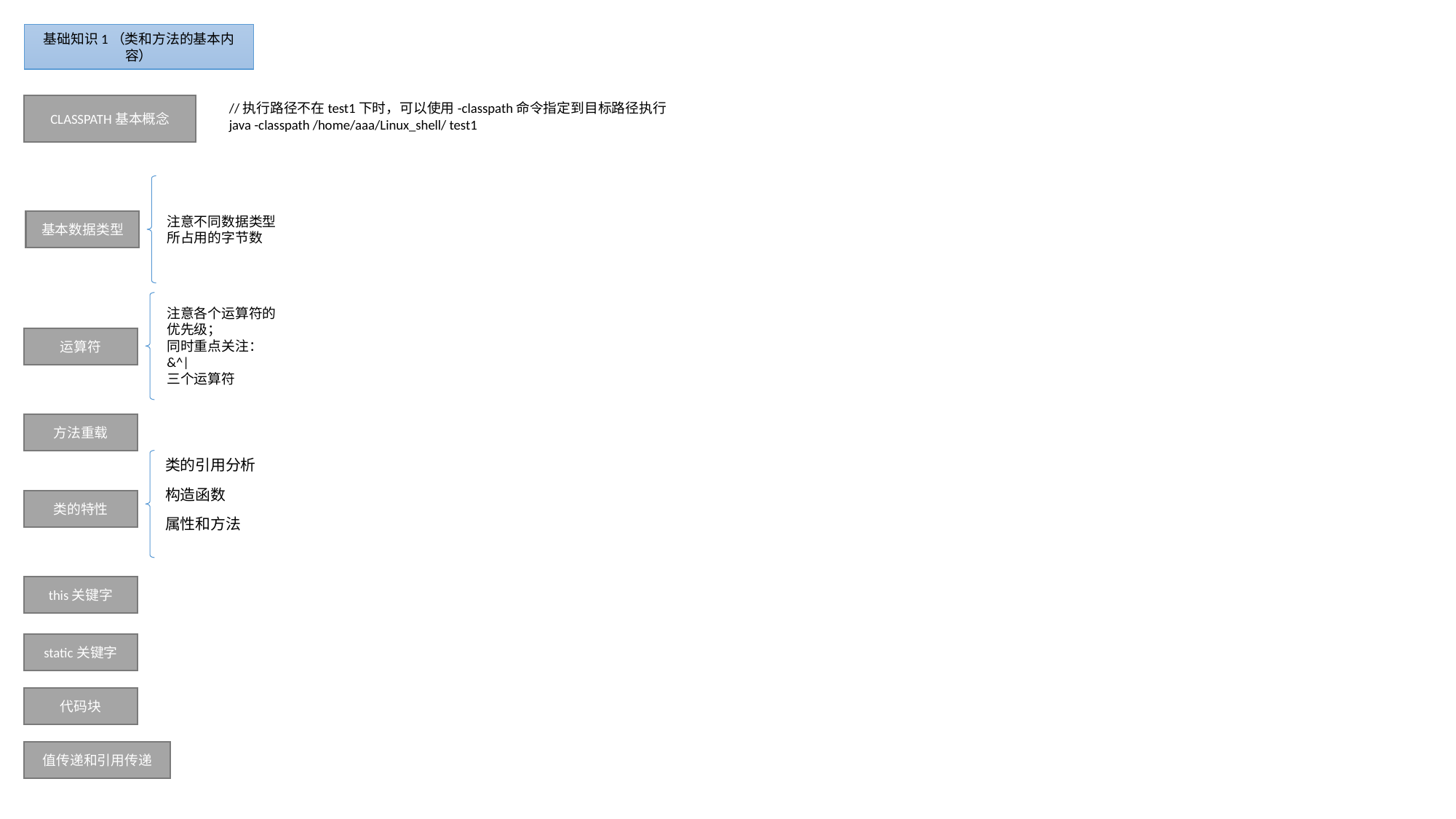

基础知识1（类和方法的基本内容）
//执行路径不在test1下时，可以使用-classpath命令指定到目标路径执行
java -classpath /home/aaa/Linux_shell/ test1
CLASSPATH基本概念

注意不同数据类型所占用的字节数
基本数据类型

注意各个运算符的优先级；
同时重点关注：
&^|
三个运算符
运算符
方法重载

类的引用分析
构造函数
类的特性
属性和方法
this关键字
static关键字
代码块
值传递和引用传递